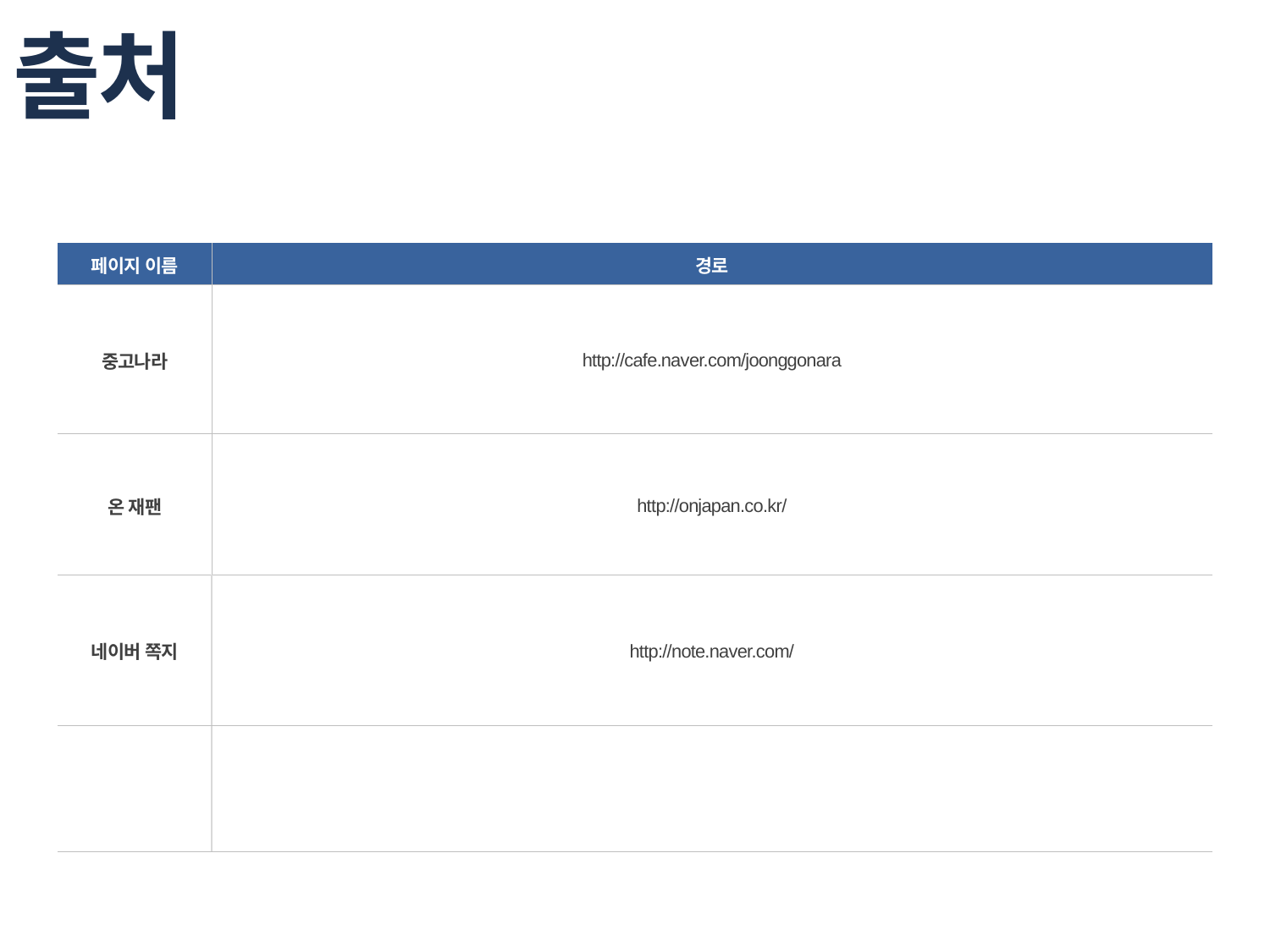

# 출처
| 페이지 이름 | 경로 |
| --- | --- |
| 중고나라 | http://cafe.naver.com/joonggonara |
| 온 재팬 | http://onjapan.co.kr/ |
| 네이버 쪽지 | http://note.naver.com/ |
|  |  |
|  |  |